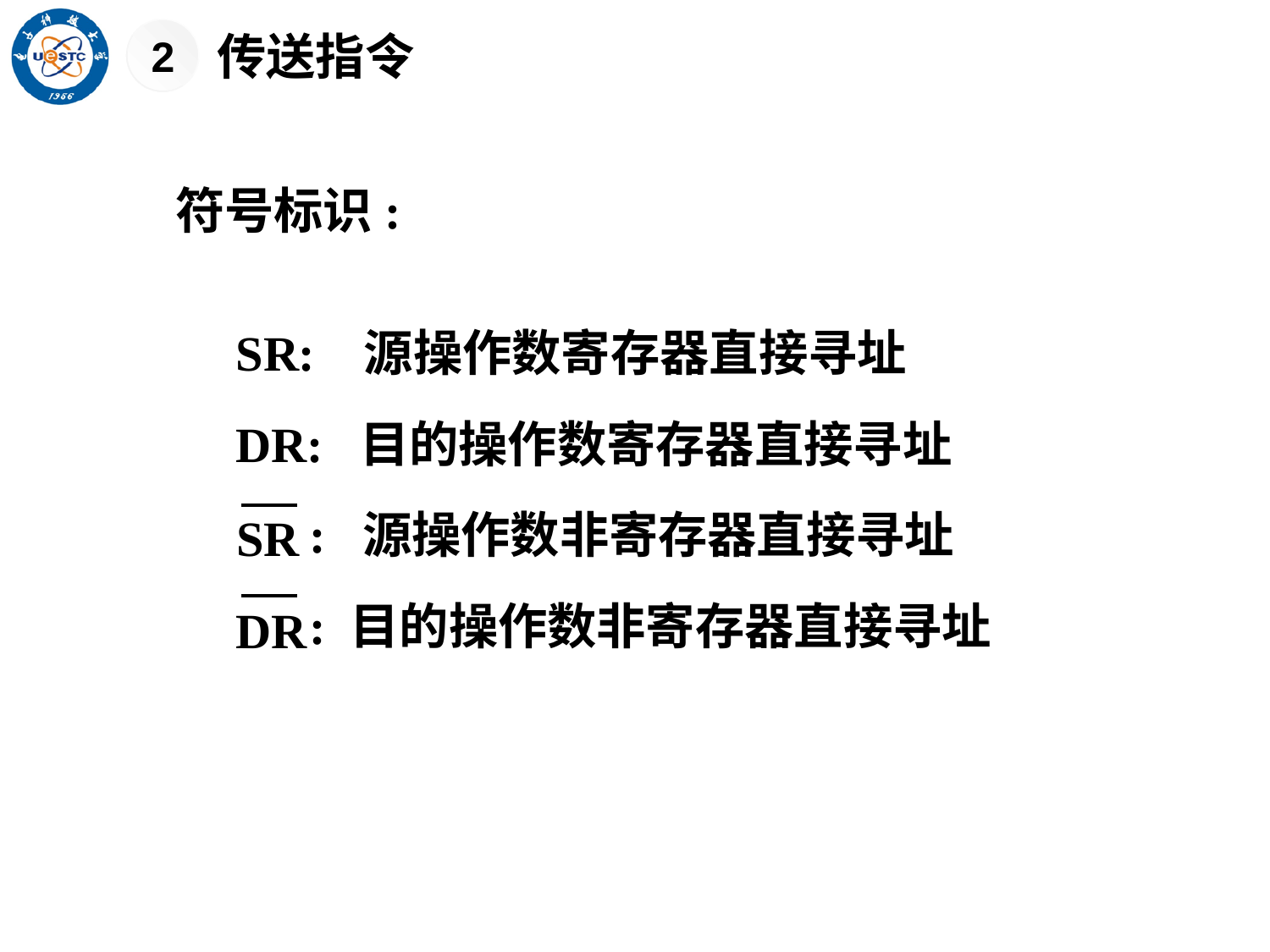

2
传送指令
符号标识:
SR:   源操作数寄存器直接寻址
DR:  目的操作数寄存器直接寻址
      :  源操作数非寄存器直接寻址
      : 目的操作数非寄存器直接寻址
SR
DR